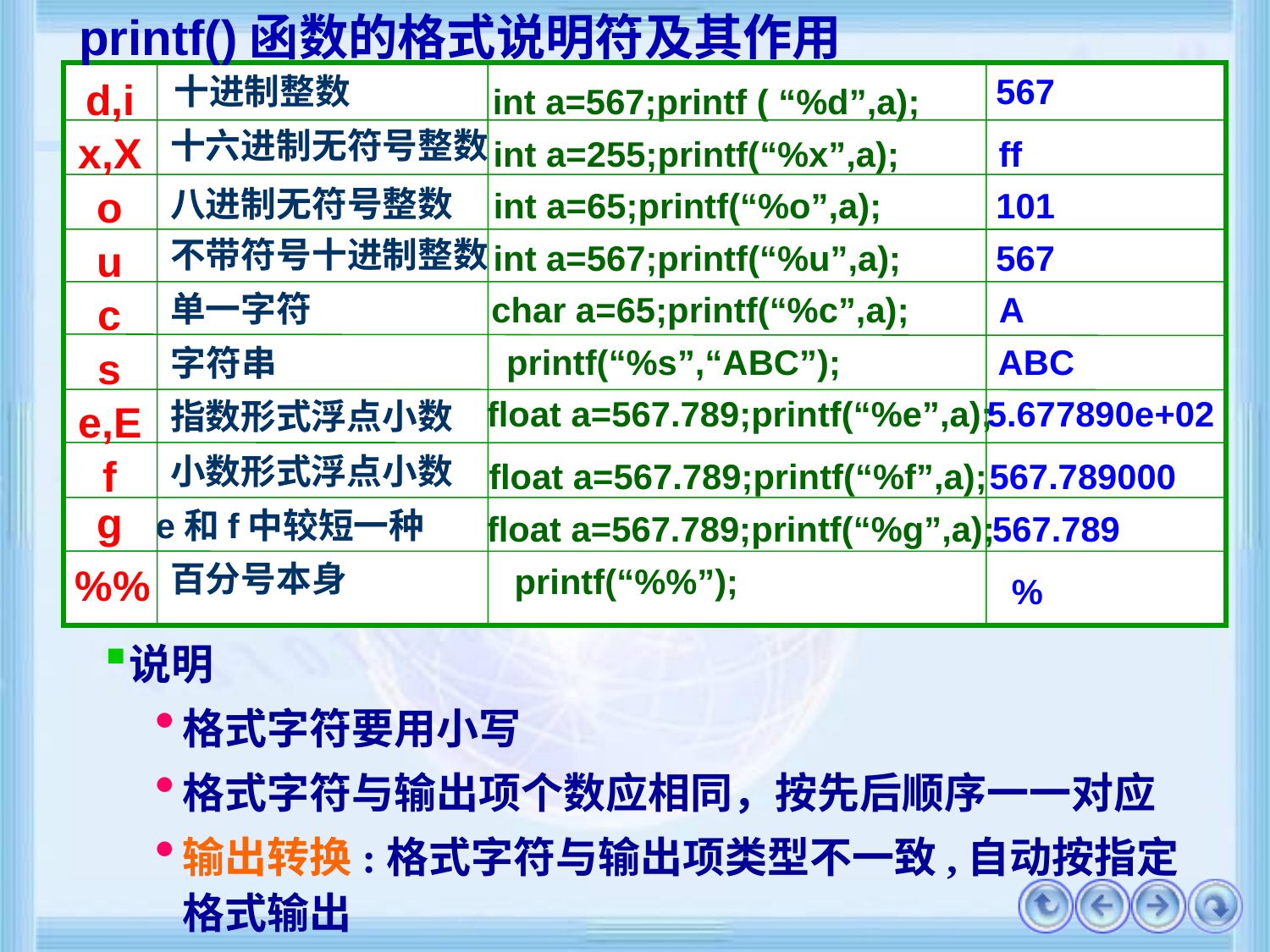

printf()函数的格式说明符及其作用
十进制整数
十六进制无符号整数
八进制无符号整数
不带符号十进制整数
单一字符
字符串
指数形式浮点小数
小数形式浮点小数
e和f中较短一种
百分号本身
567
ff
101
567
A
ABC
5.677890e+02
567.789000
567.789
%

int a=567;printf ( “%d”,a);
int a=255;printf(“%x”,a);
int a=65;printf(“%o”,a);
int a=567;printf(“%u”,a);
char a=65;printf(“%c”,a);
printf(“%s”,“ABC”);
float a=567.789;printf(“%e”,a);
float a=567.789;printf(“%f”,a);
float a=567.789;printf(“%g”,a);
printf(“%%”);

d,i
x,X
o
u
c
s
e,E
f
g
%%
说明
格式字符要用小写
格式字符与输出项个数应相同，按先后顺序一一对应
输出转换:格式字符与输出项类型不一致,自动按指定格式输出